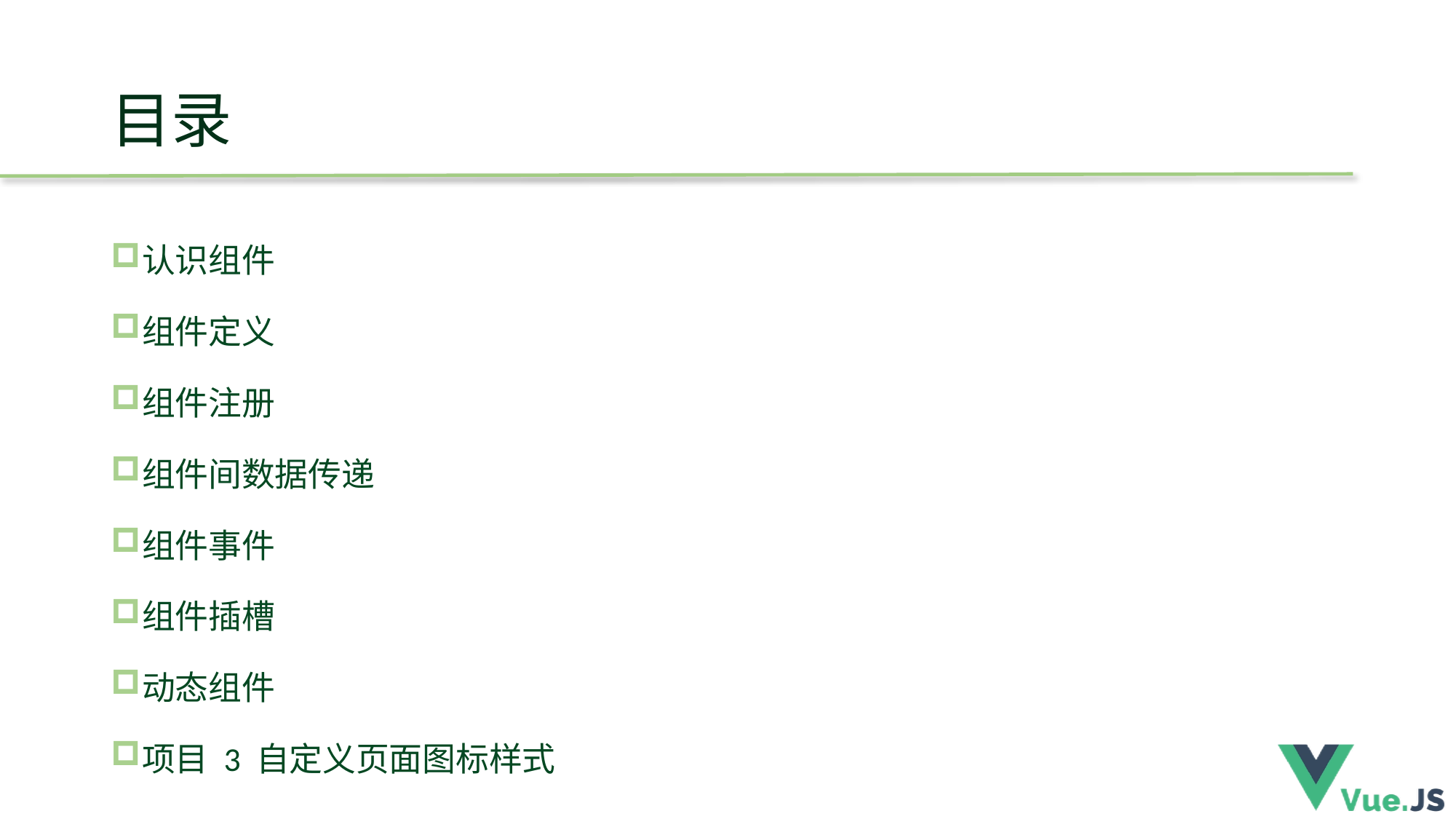

# 目录
认识组件
组件定义
组件注册
组件间数据传递
组件事件
组件插槽
动态组件
项目 3 自定义页面图标样式